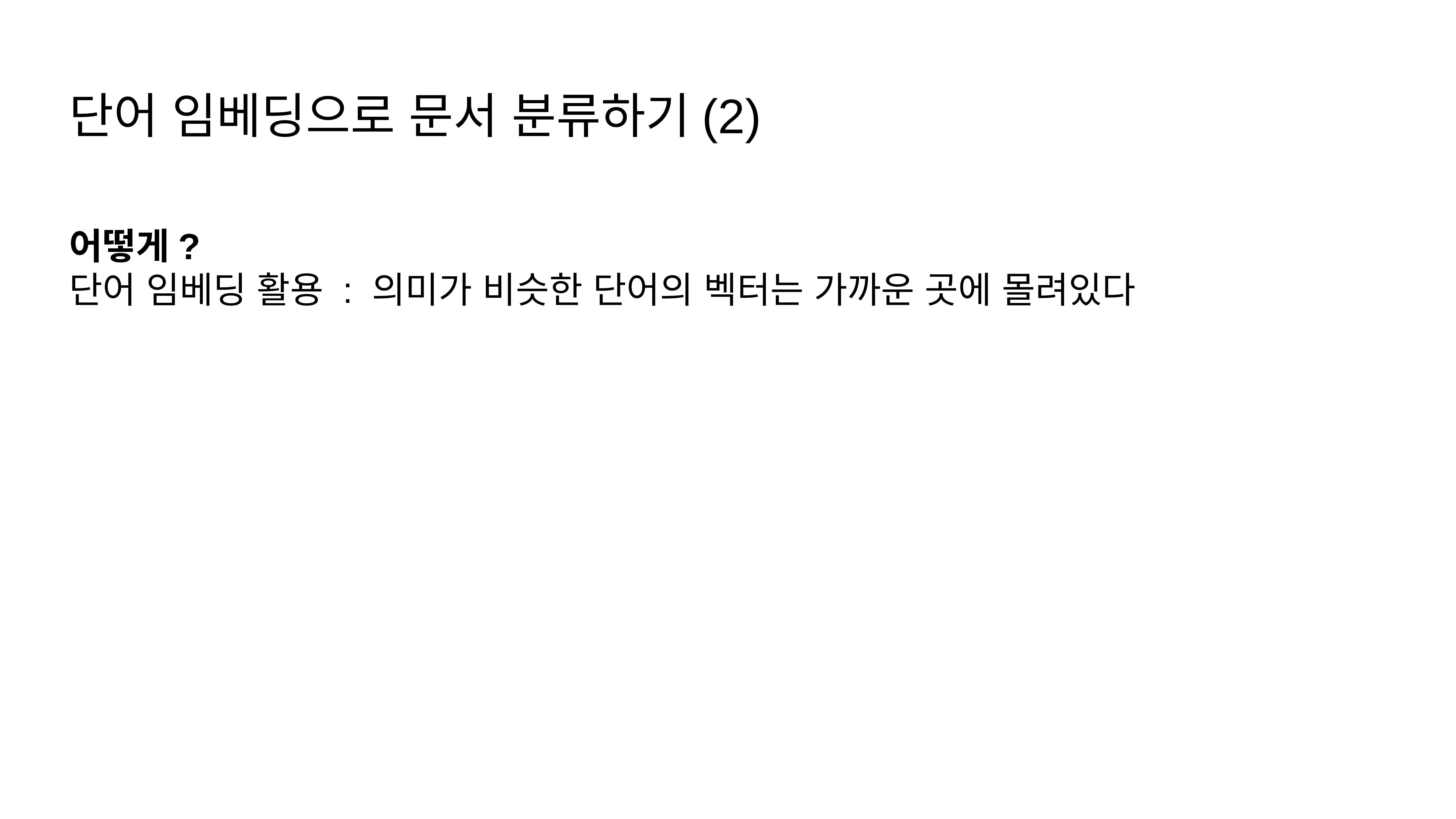

단어 임베딩으로 문서 분류하기(2)
어떻게?
단어 임베딩 활용 : 의미가 비슷한 단어의 벡터는 가까운 곳에 몰려있다